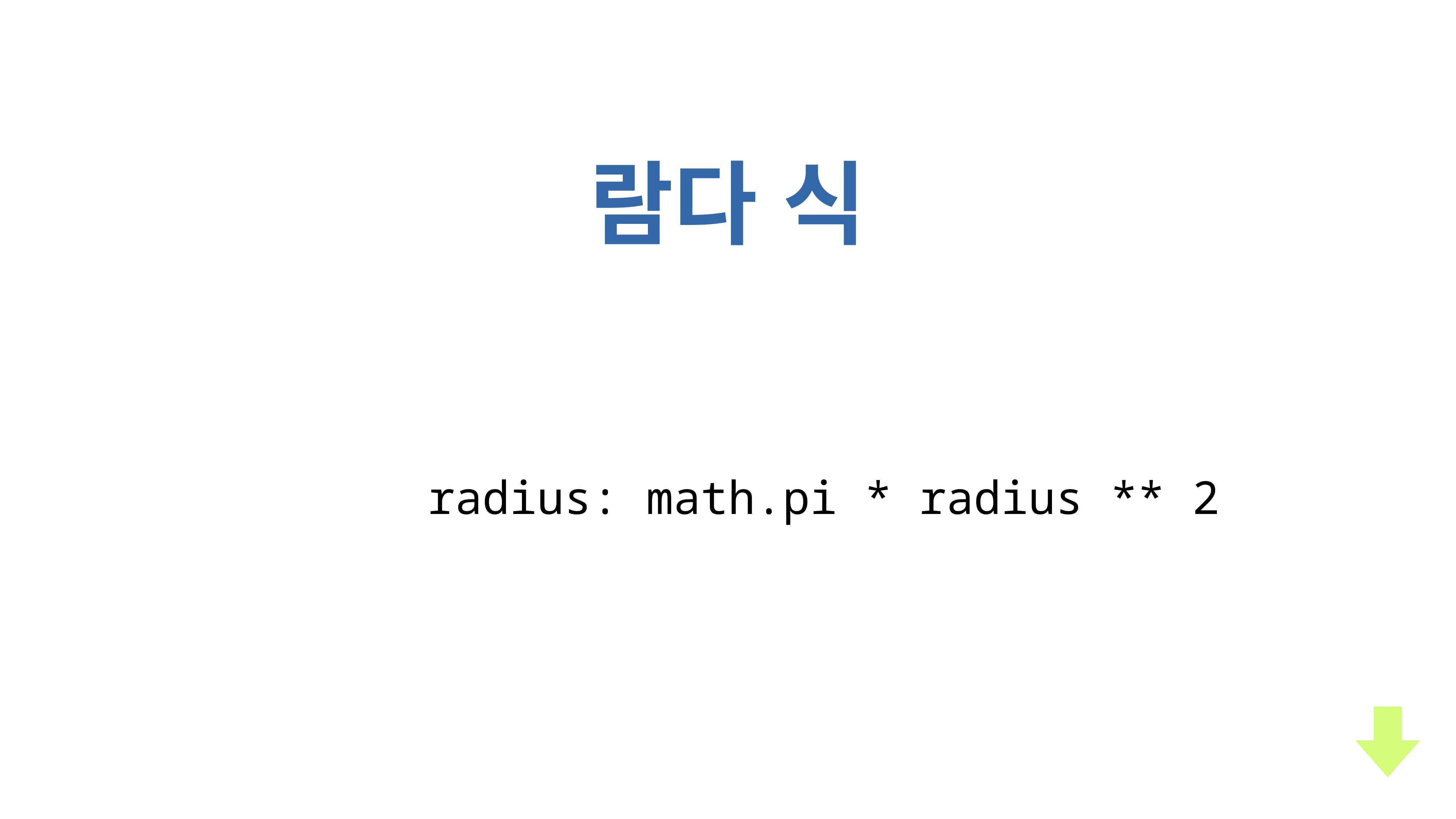

람다 식
       radius: math.pi * radius ** 2